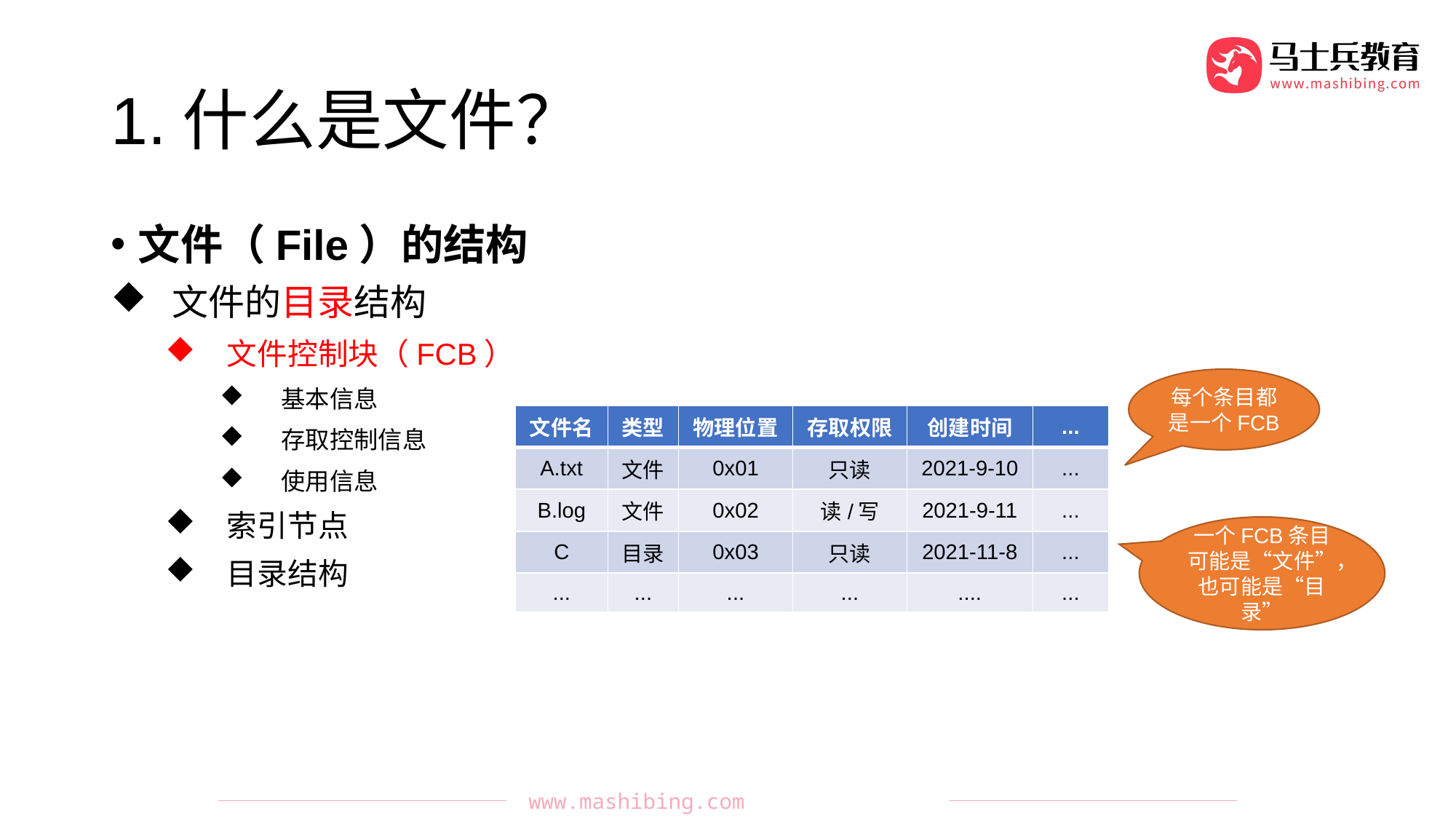

# 1.什么是文件？
文件（File）的结构
文件的目录结构
文件控制块（FCB）
基本信息
存取控制信息
使用信息
索引节点
目录结构

每个条目都是一个FCB
| 文件名 | 类型 | 物理位置 | 存取权限 | 创建时间 | ... |
| --- | --- | --- | --- | --- | --- |
| A.txt | 文件 | 0x01 | 只读 | 2021-9-10 | ... |
| B.log | 文件 | 0x02 | 读/写 | 2021-9-11 | ... |
| C | 目录 | 0x03 | 只读 | 2021-11-8 | ... |
| ... | ... | ... | ... | .... | ... |
一个FCB条目可能是“文件”，也可能是“目录”